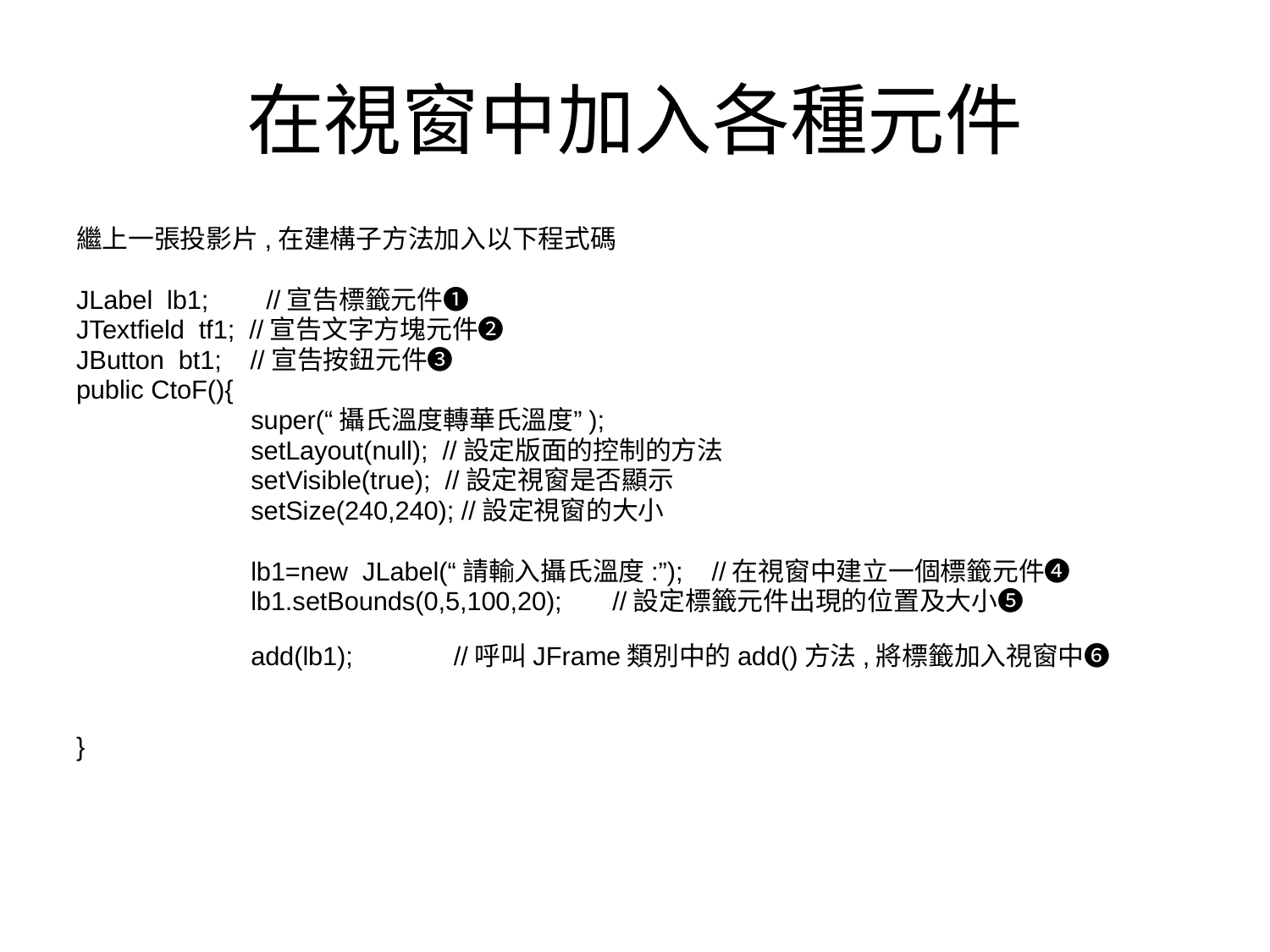

# 在視窗中加入各種元件
繼上一張投影片,在建構子方法加入以下程式碼

JLabel  lb1;        //宣告標籤元件❶
JTextfield  tf1;  //宣告文字方塊元件❷
JButton  bt1;    //宣告按鈕元件❸
public CtoF(){
		super(“攝氏溫度轉華氏溫度”);
		setLayout(null);  //設定版面的控制的方法
		setVisible(true);  //設定視窗是否顯示
		setSize(240,240); //設定視窗的大小

		lb1=new  JLabel(“請輸入攝氏溫度:”);    //在視窗中建立一個標籤元件❹
		lb1.setBounds(0,5,100,20);       //設定標籤元件出現的位置及大小❺
		add(lb1);              //呼叫JFrame類別中的add()方法,將標籤加入視窗中❻

}